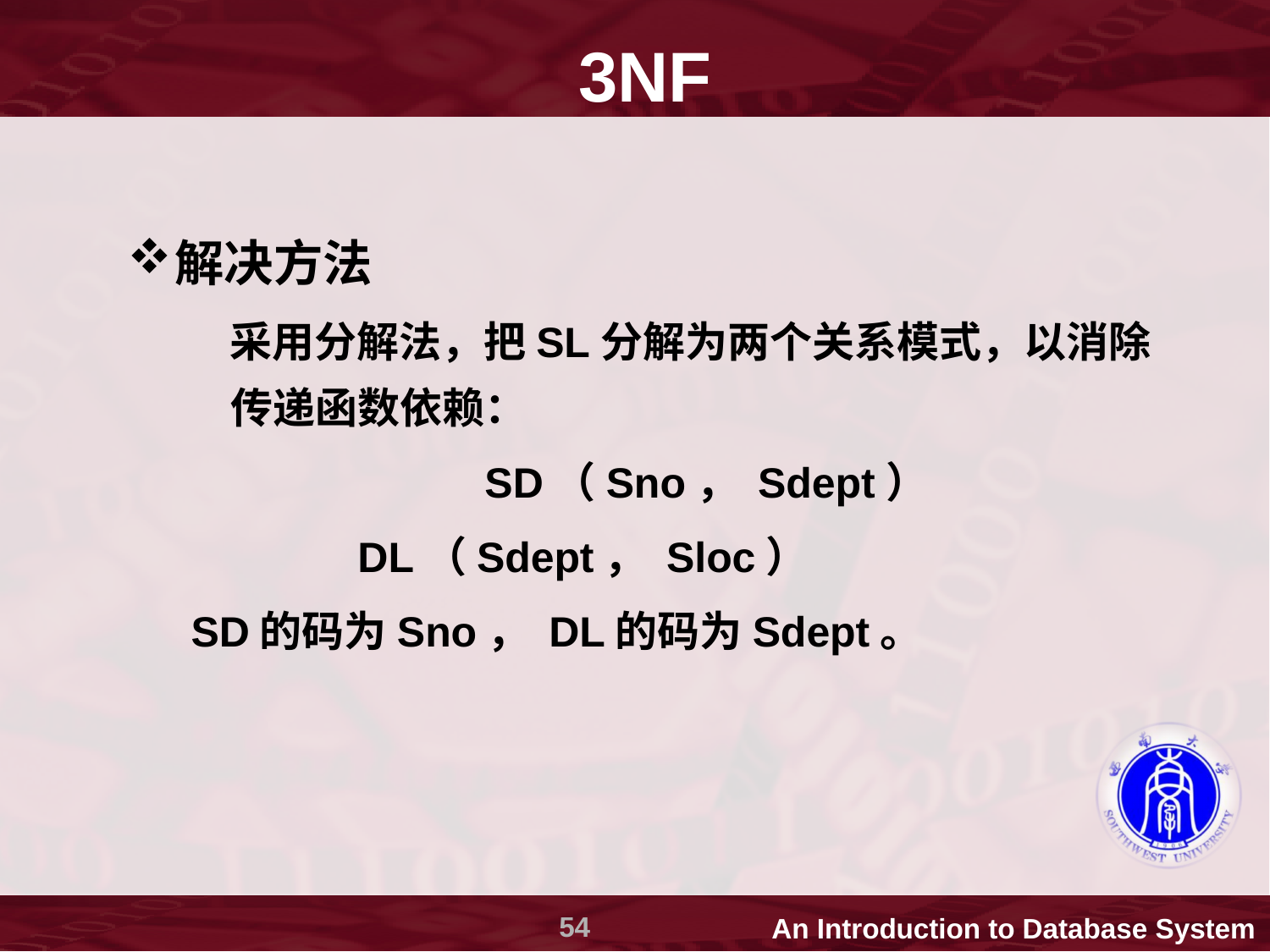

# 3NF
解决方法
   采用分解法，把SL分解为两个关系模式，以消除传递函数依赖：
			SD（Sno， Sdept）
             	DL（Sdept， Sloc）
SD的码为Sno， DL的码为Sdept。
54